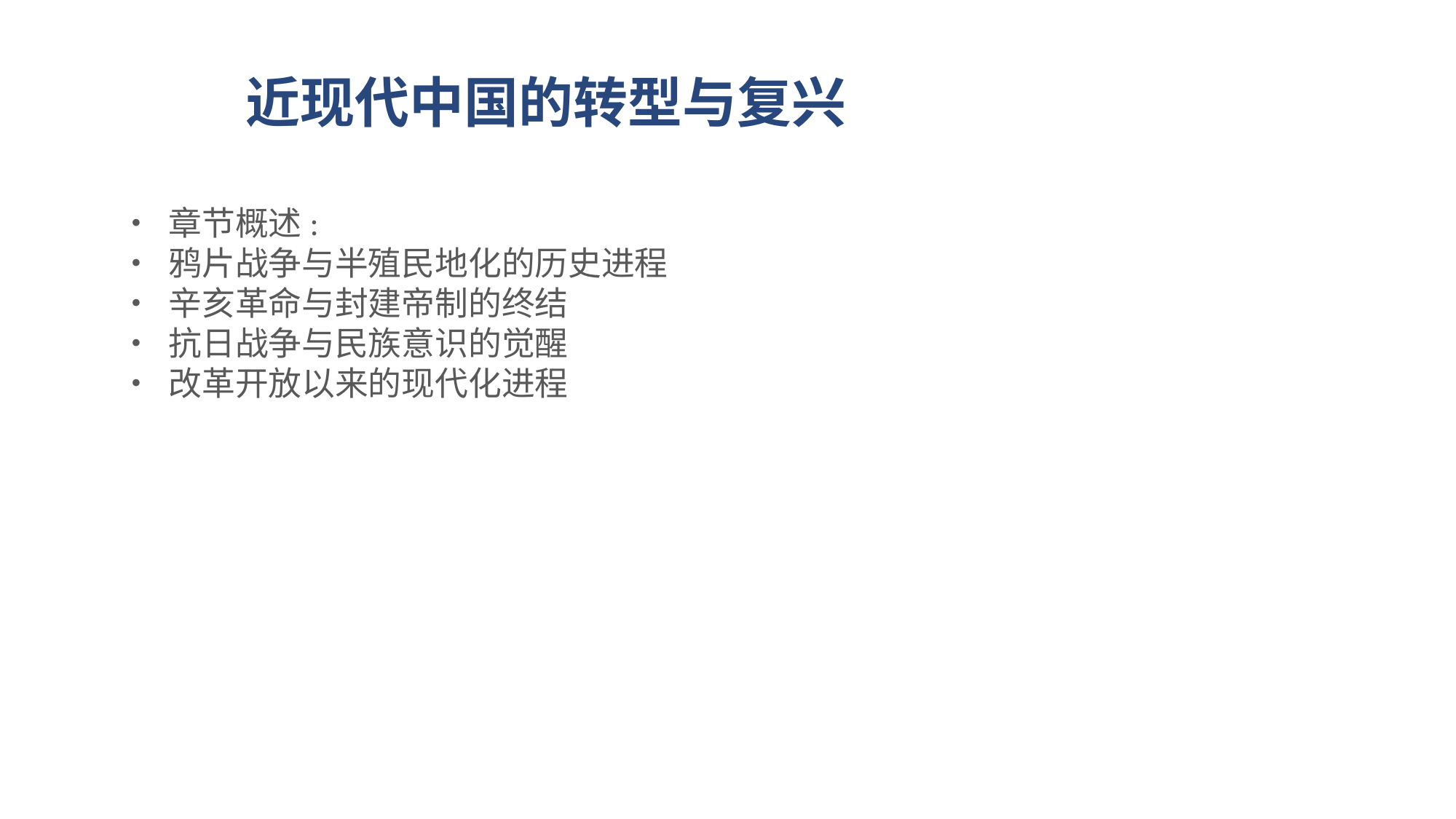

# 近现代中国的转型与复兴

• 章节概述:
• 鸦片战争与半殖民地化的历史进程
• 辛亥革命与封建帝制的终结
• 抗日战争与民族意识的觉醒
• 改革开放以来的现代化进程